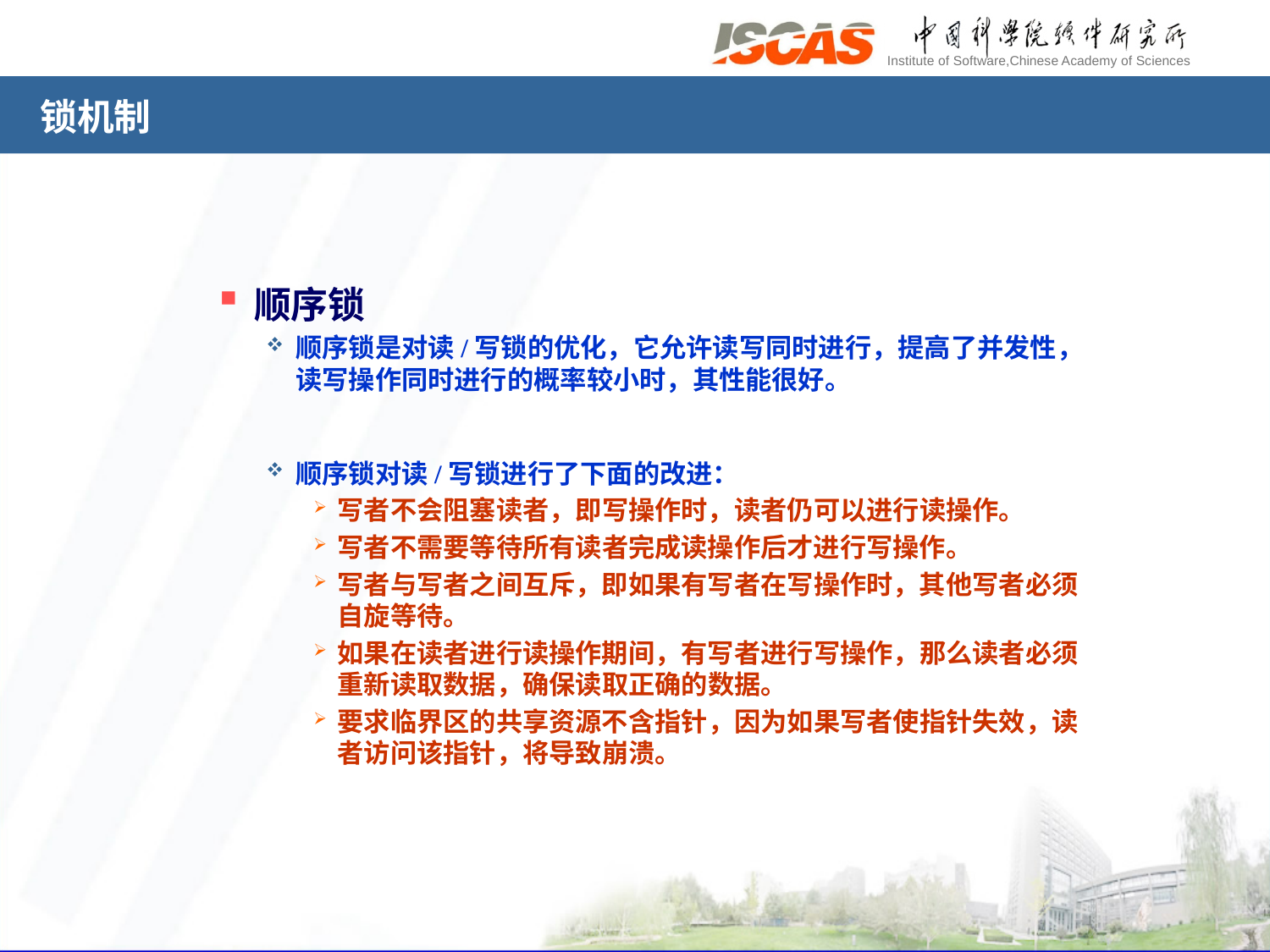

# 锁机制
顺序锁
顺序锁是对读/写锁的优化，它允许读写同时进行，提高了并发性，读写操作同时进行的概率较小时，其性能很好。

顺序锁对读/写锁进行了下面的改进：
写者不会阻塞读者，即写操作时，读者仍可以进行读操作。
写者不需要等待所有读者完成读操作后才进行写操作。
写者与写者之间互斥，即如果有写者在写操作时，其他写者必须自旋等待。
如果在读者进行读操作期间，有写者进行写操作，那么读者必须重新读取数据，确保读取正确的数据。
要求临界区的共享资源不含指针，因为如果写者使指针失效，读者访问该指针，将导致崩溃。